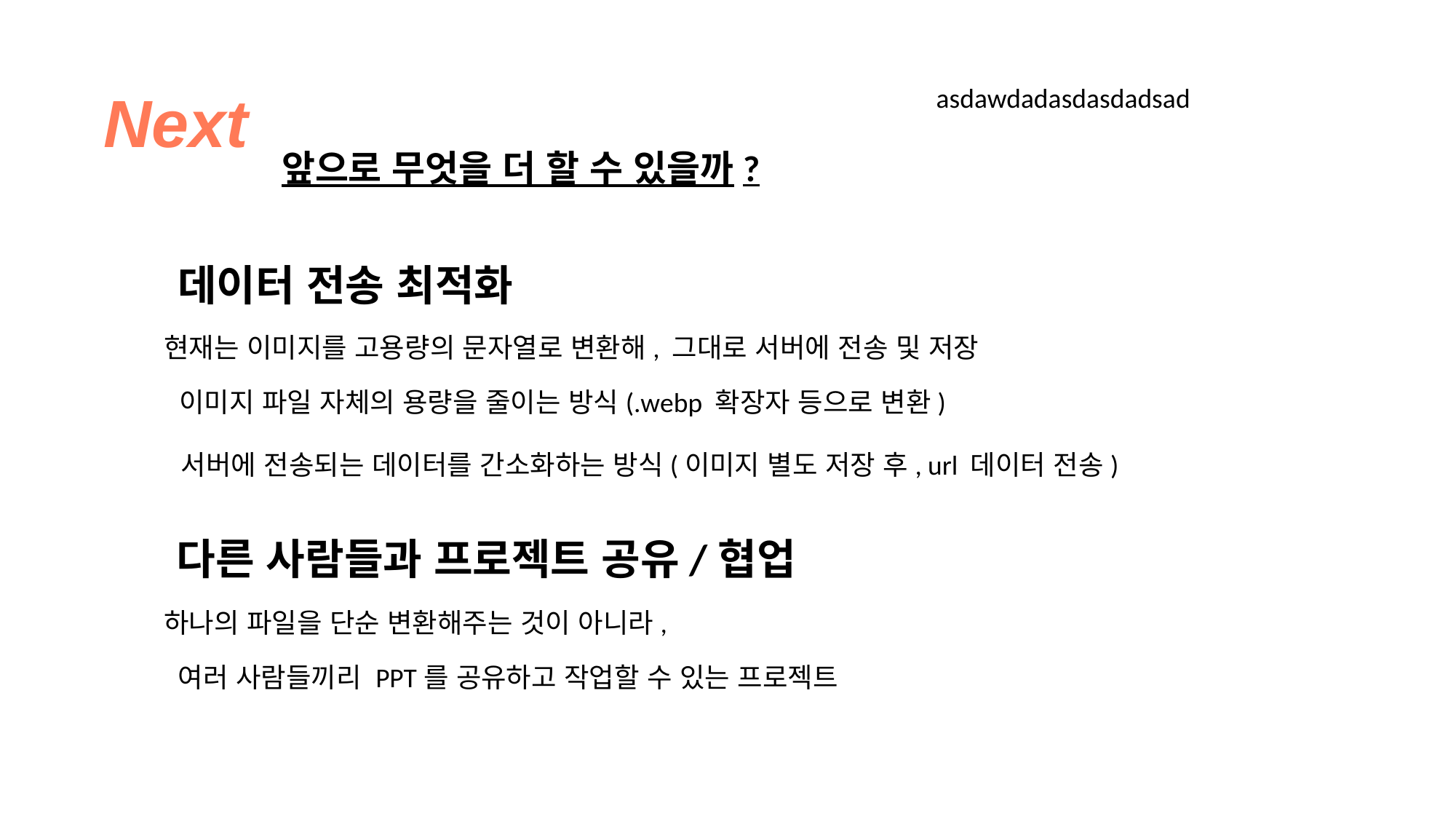

Next
asdawdadasdasdadsad
앞으로 무엇을 더 할 수 있을까?
데이터 전송 최적화
현재는 이미지를 고용량의 문자열로 변환해, 그대로 서버에 전송 및 저장
이미지 파일 자체의 용량을 줄이는 방식(.webp 확장자 등으로 변환)
서버에 전송되는 데이터를 간소화하는 방식(이미지 별도 저장 후, url 데이터 전송)
다른 사람들과 프로젝트 공유/협업
하나의 파일을 단순 변환해주는 것이 아니라,
여러 사람들끼리 PPT를 공유하고 작업할 수 있는 프로젝트